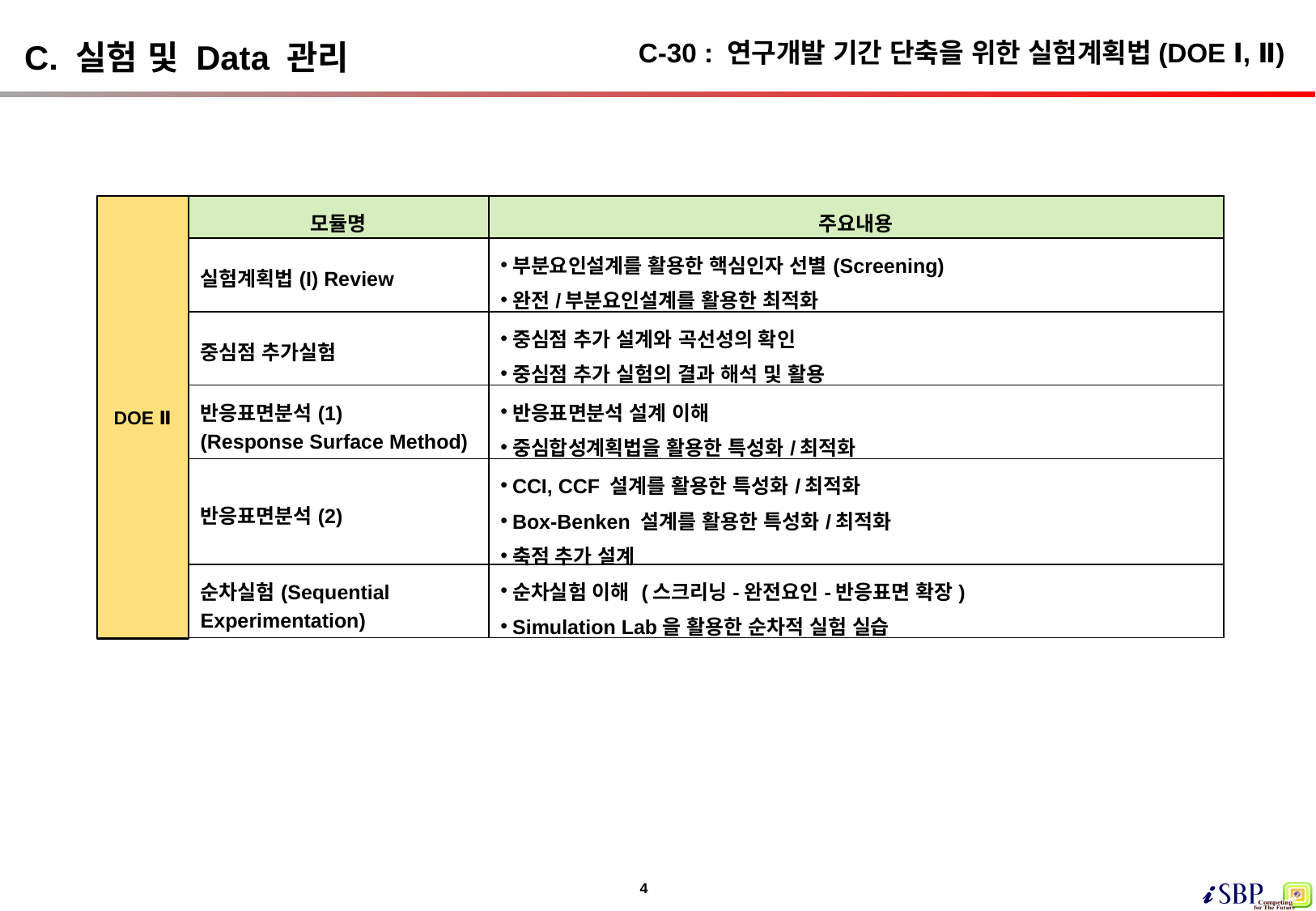

# C-30 : 연구개발 기간 단축을 위한 실험계획법(DOE Ⅰ, Ⅱ)
C. 실험 및 Data 관리
| 모듈명 | 주요내용 |
| --- | --- |
| 실험계획법(I) Review | 부분요인설계를 활용한 핵심인자 선별(Screening) 완전/부분요인설계를 활용한 최적화 |
| 중심점 추가실험 | 중심점 추가 설계와 곡선성의 확인 중심점 추가 실험의 결과 해석 및 활용 |
| 반응표면분석(1) (Response Surface Method) | 반응표면분석 설계 이해 중심합성계획법을 활용한 특성화/최적화 |
| 반응표면분석(2) | CCI, CCF 설계를 활용한 특성화/최적화 Box-Benken 설계를 활용한 특성화/최적화 축점 추가 설계 |
| 순차실험(Sequential Experimentation) | 순차실험 이해 (스크리닝-완전요인-반응표면 확장) Simulation Lab을 활용한 순차적 실험 실습 |
DOE Ⅱ
4